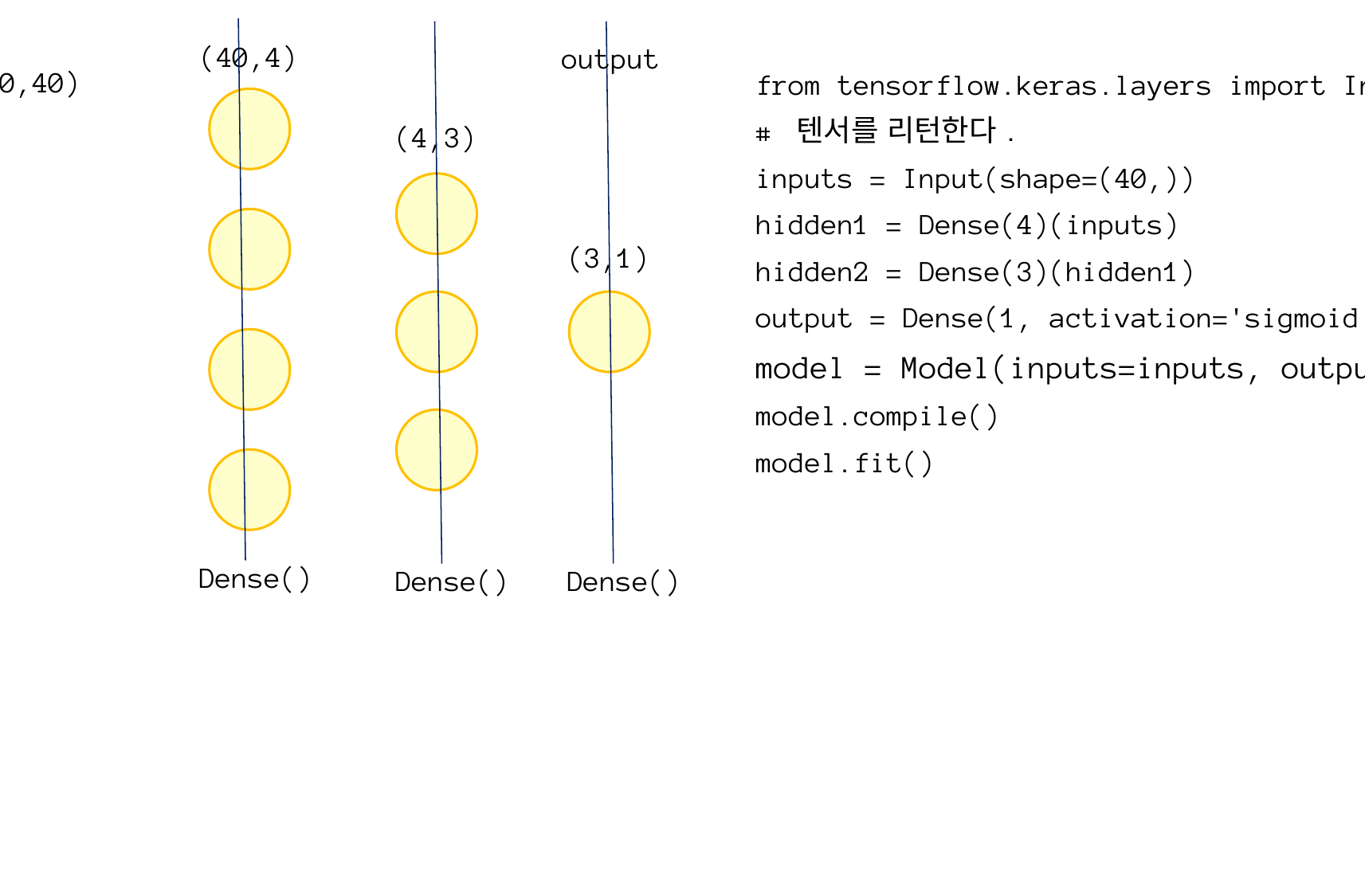

input
(10000,40)
(40,4)
output
from tensorflow.keras.layers import Input, Dense
# 텐서를 리턴한다.
inputs = Input(shape=(40,))
hidden1 = Dense(4)(inputs)
hidden2 = Dense(3)(hidden1)
output = Dense(1, activation='sigmoid')(hidden2)
model = Model(inputs=inputs, outputs=output)
model.compile()
model.fit()

(4,3)

(3,1)

Dense()
Dense()
Dense()